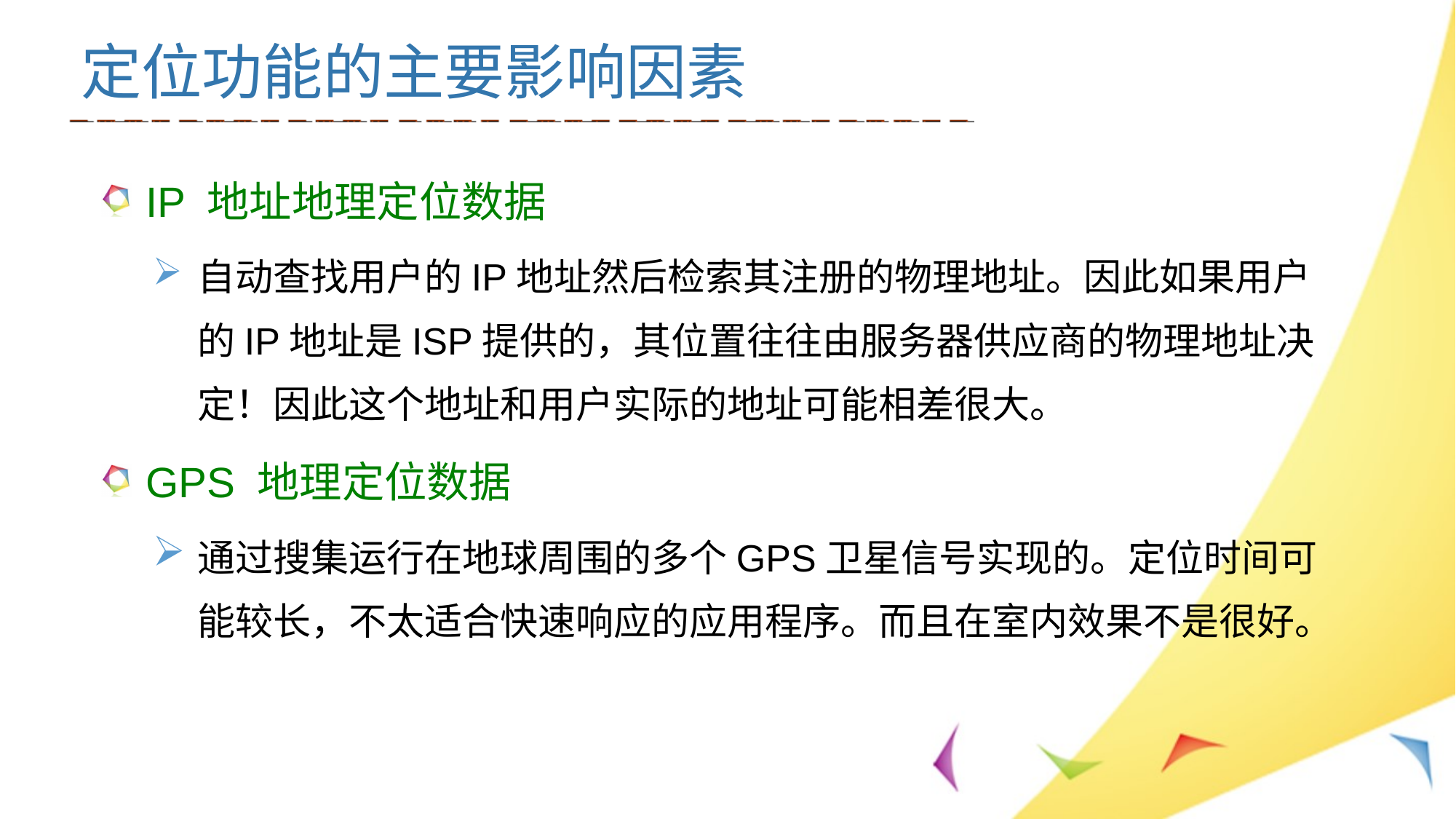

定位功能的主要影响因素
IP 地址地理定位数据
自动查找用户的IP地址然后检索其注册的物理地址。因此如果用户的IP地址是ISP提供的，其位置往往由服务器供应商的物理地址决定！因此这个地址和用户实际的地址可能相差很大。
GPS 地理定位数据
通过搜集运行在地球周围的多个GPS卫星信号实现的。定位时间可能较长，不太适合快速响应的应用程序。而且在室内效果不是很好。